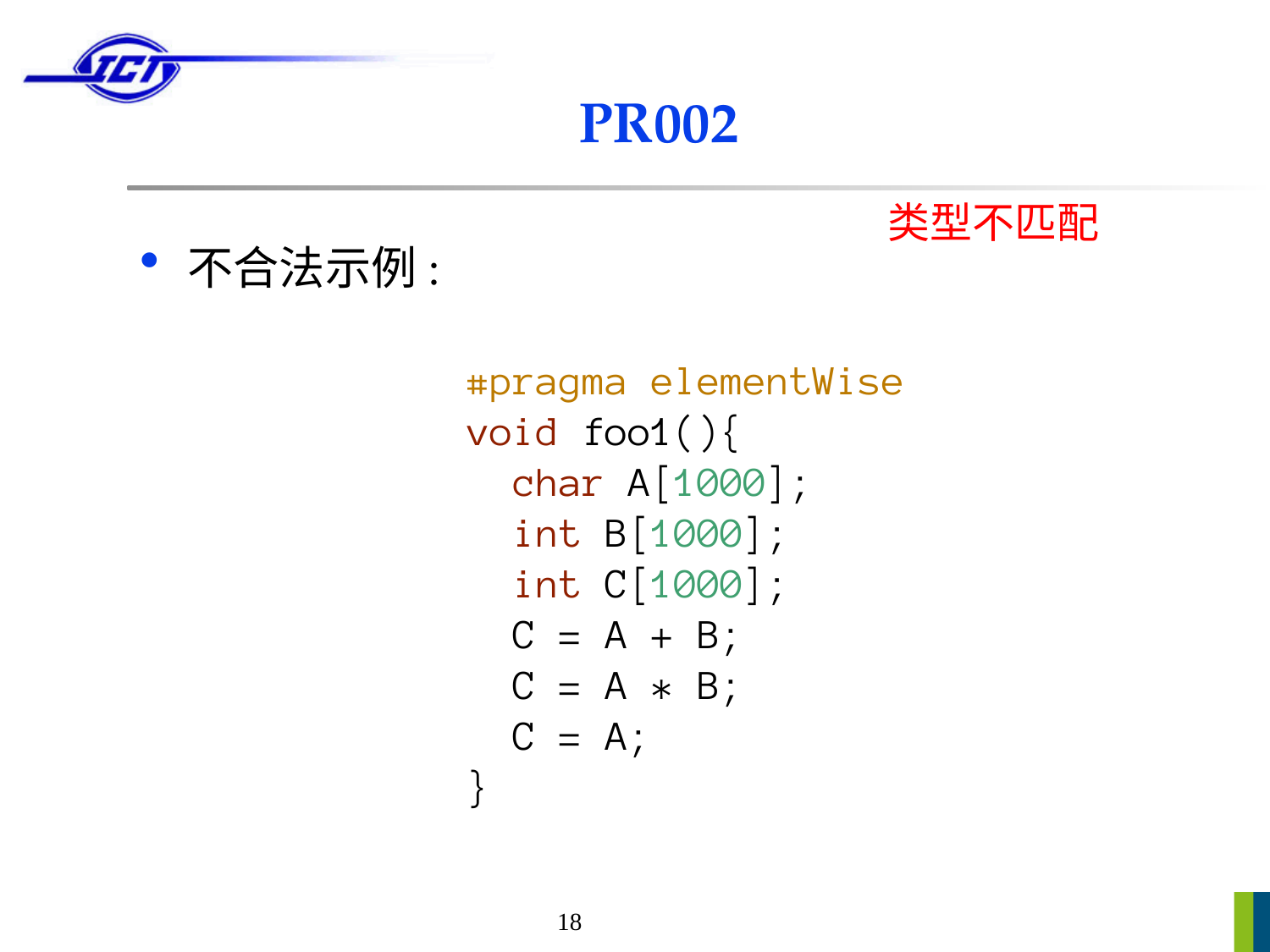

# PR002
类型不匹配
不合法示例:
#pragma elementWise
void foo1(){
  char A[1000];
  int B[1000];
  int C[1000];
  C = A + B;
  C = A * B;
  C = A;
}